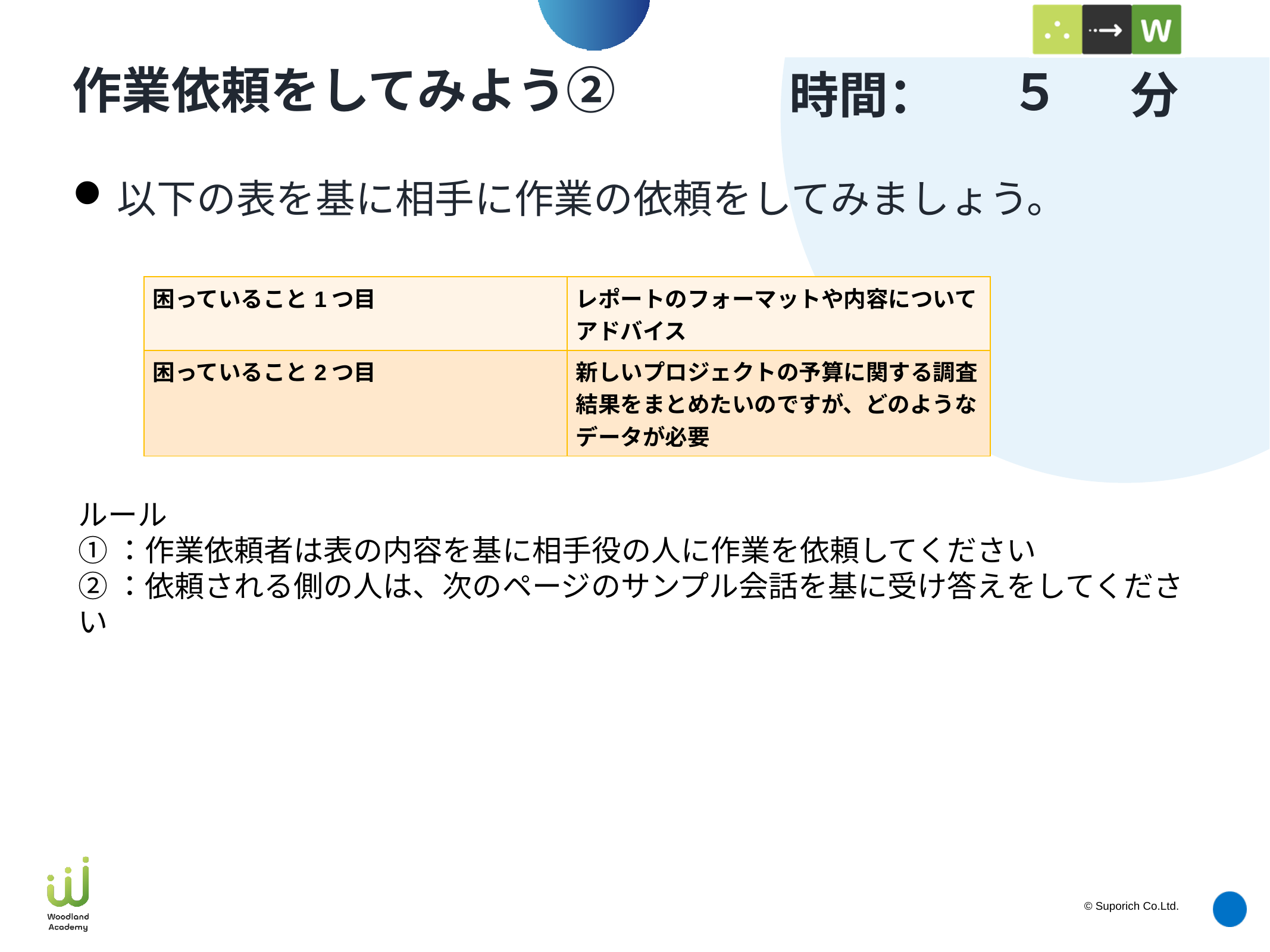

５
# 作業依頼をしてみよう②
以下の表を基に相手に作業の依頼をしてみましょう。
| 困っていること1つ目 | レポートのフォーマットや内容についてアドバイス |
| --- | --- |
| 困っていること2つ目 | 新しいプロジェクトの予算に関する調査結果をまとめたいのですが、どのようなデータが必要 |
ルール
①：作業依頼者は表の内容を基に相手役の人に作業を依頼してください
②：依頼される側の人は、次のページのサンプル会話を基に受け答えをしてください